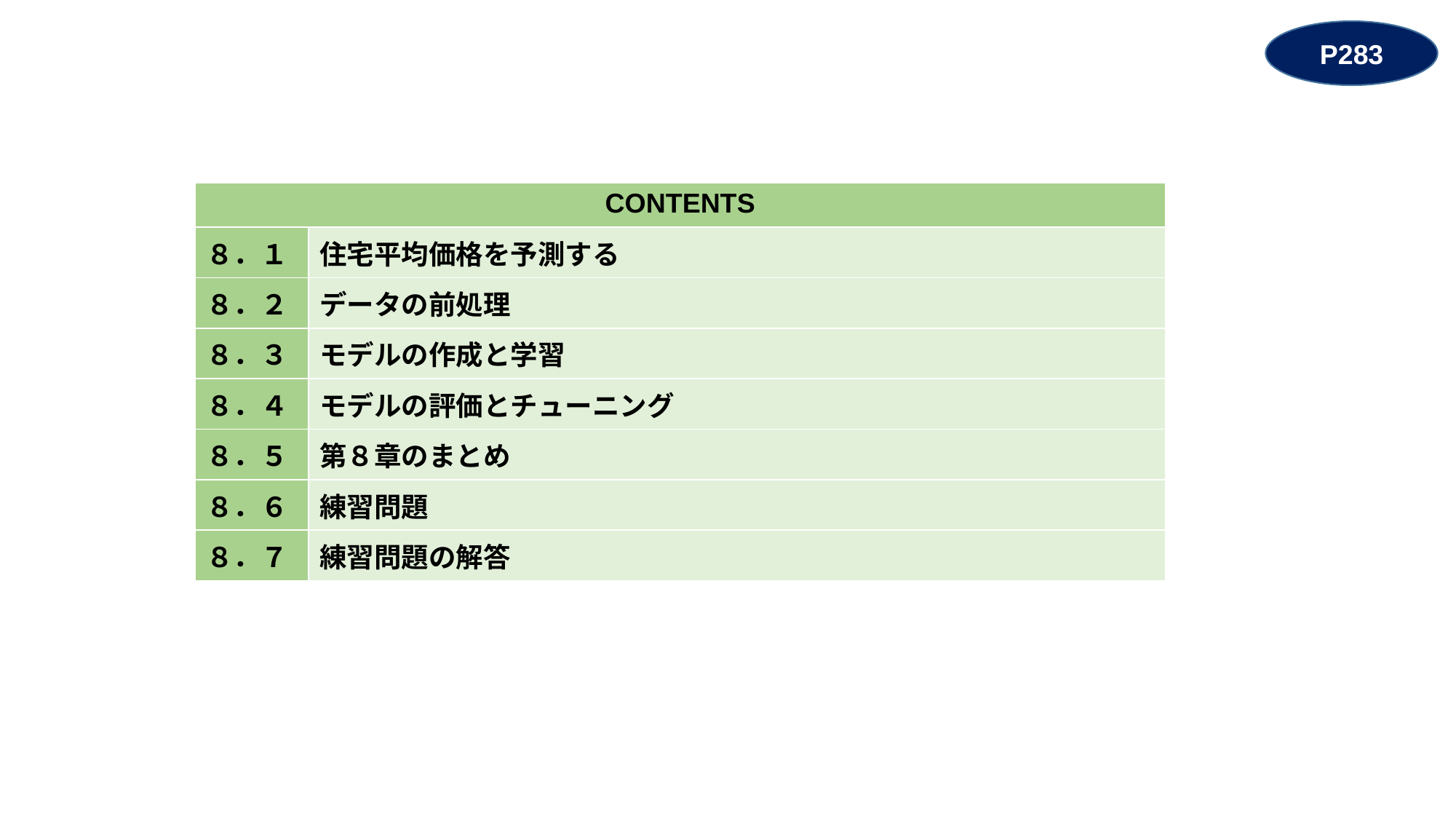

P283
| CONTENTS |  |
| --- | --- |
| ８．１ | 住宅平均価格を予測する |
| ８．２ | データの前処理 |
| ８．３ | モデルの作成と学習 |
| ８．４ | モデルの評価とチューニング |
| ８．５ | 第８章のまとめ |
| ８．６ | 練習問題 |
| ８．７ | 練習問題の解答 |